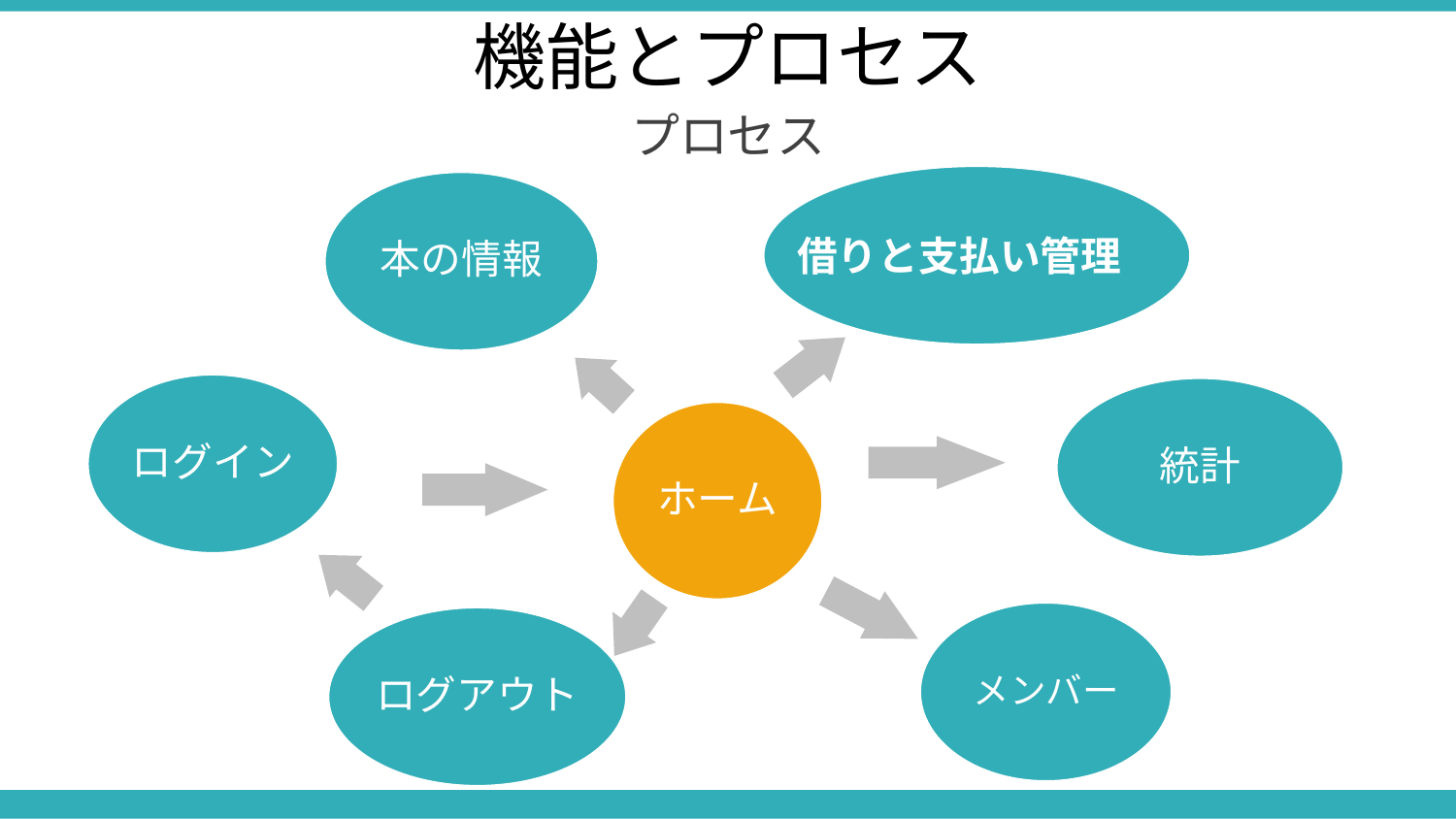

機能とプロセス
プロセス
借りと支払い管理
本の情報

ログイン
統計
ホーム

メンバー
ログアウト